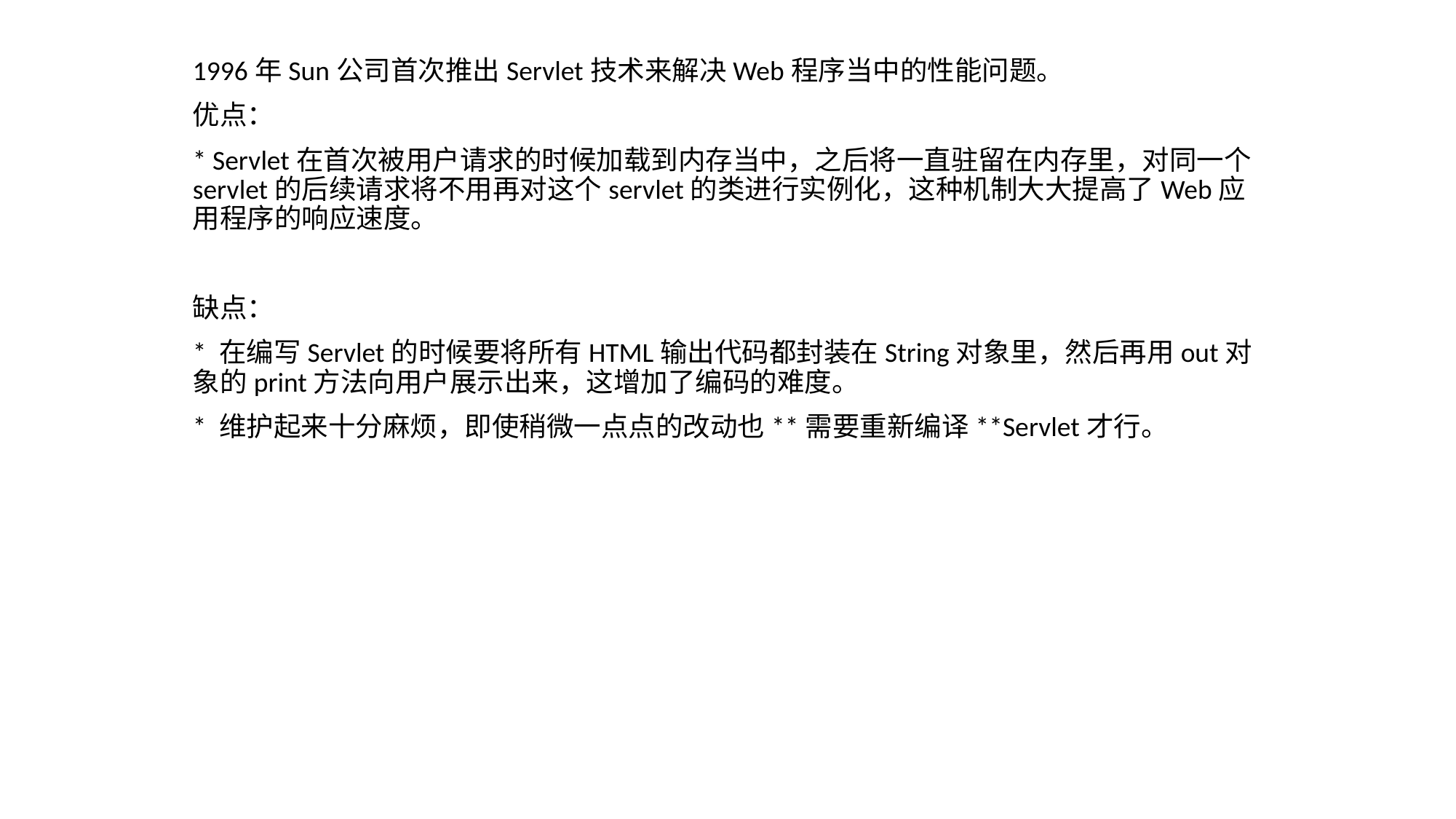

1996年Sun公司首次推出Servlet技术来解决Web程序当中的性能问题。
优点：
* Servlet在首次被用户请求的时候加载到内存当中，之后将一直驻留在内存里，对同一个servlet的后续请求将不用再对这个servlet的类进行实例化，这种机制大大提高了Web应用程序的响应速度。

缺点：
* 在编写Servlet的时候要将所有HTML输出代码都封装在String对象里，然后再用out对象的print方法向用户展示出来，这增加了编码的难度。
* 维护起来十分麻烦，即使稍微一点点的改动也**需要重新编译**Servlet才行。